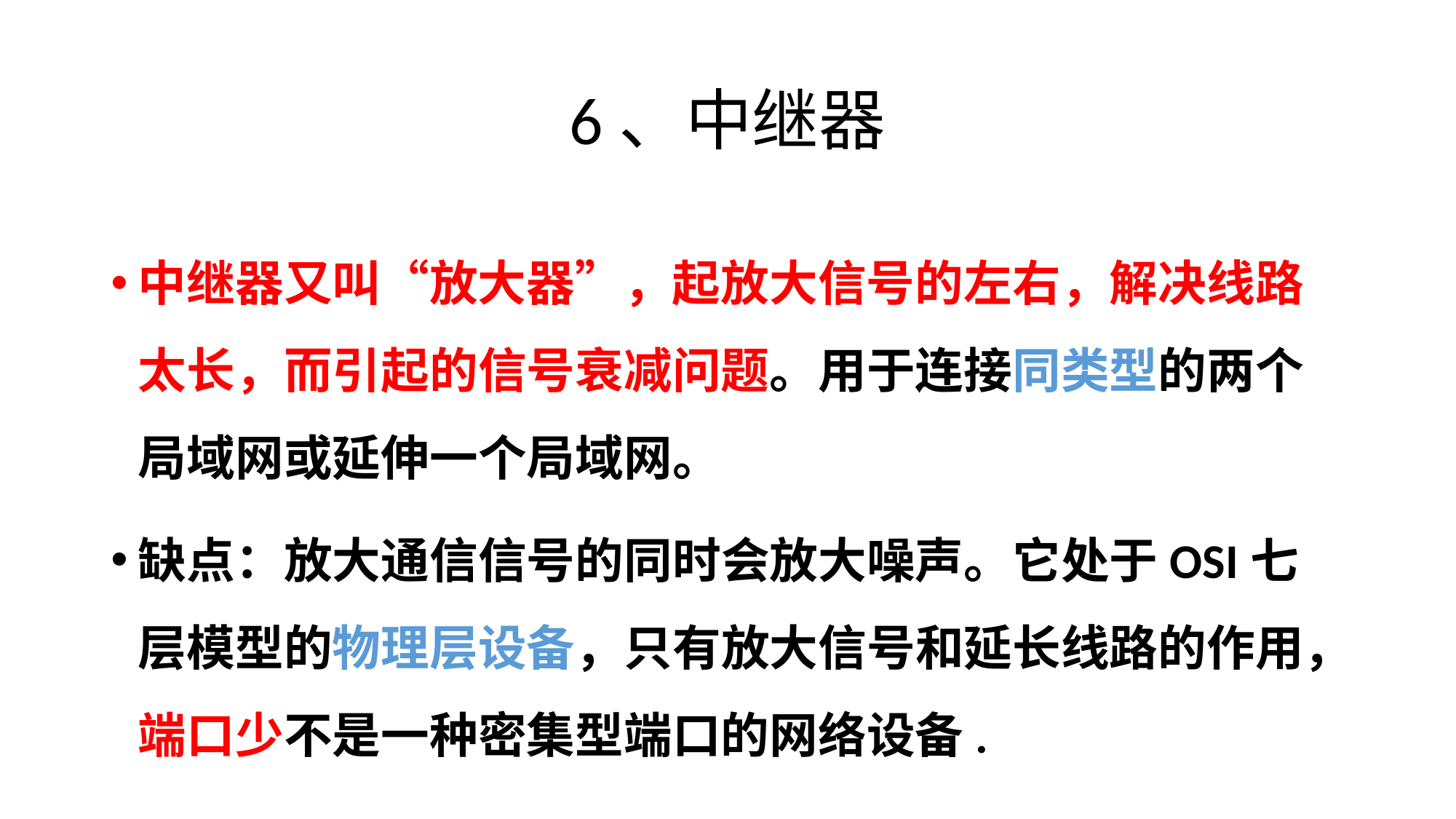

# 6、中继器
中继器又叫“放大器”，起放大信号的左右，解决线路太长，而引起的信号衰减问题。用于连接同类型的两个局域网或延伸一个局域网。
缺点：放大通信信号的同时会放大噪声。它处于OSI七层模型的物理层设备，只有放大信号和延长线路的作用，端口少不是一种密集型端口的网络设备.